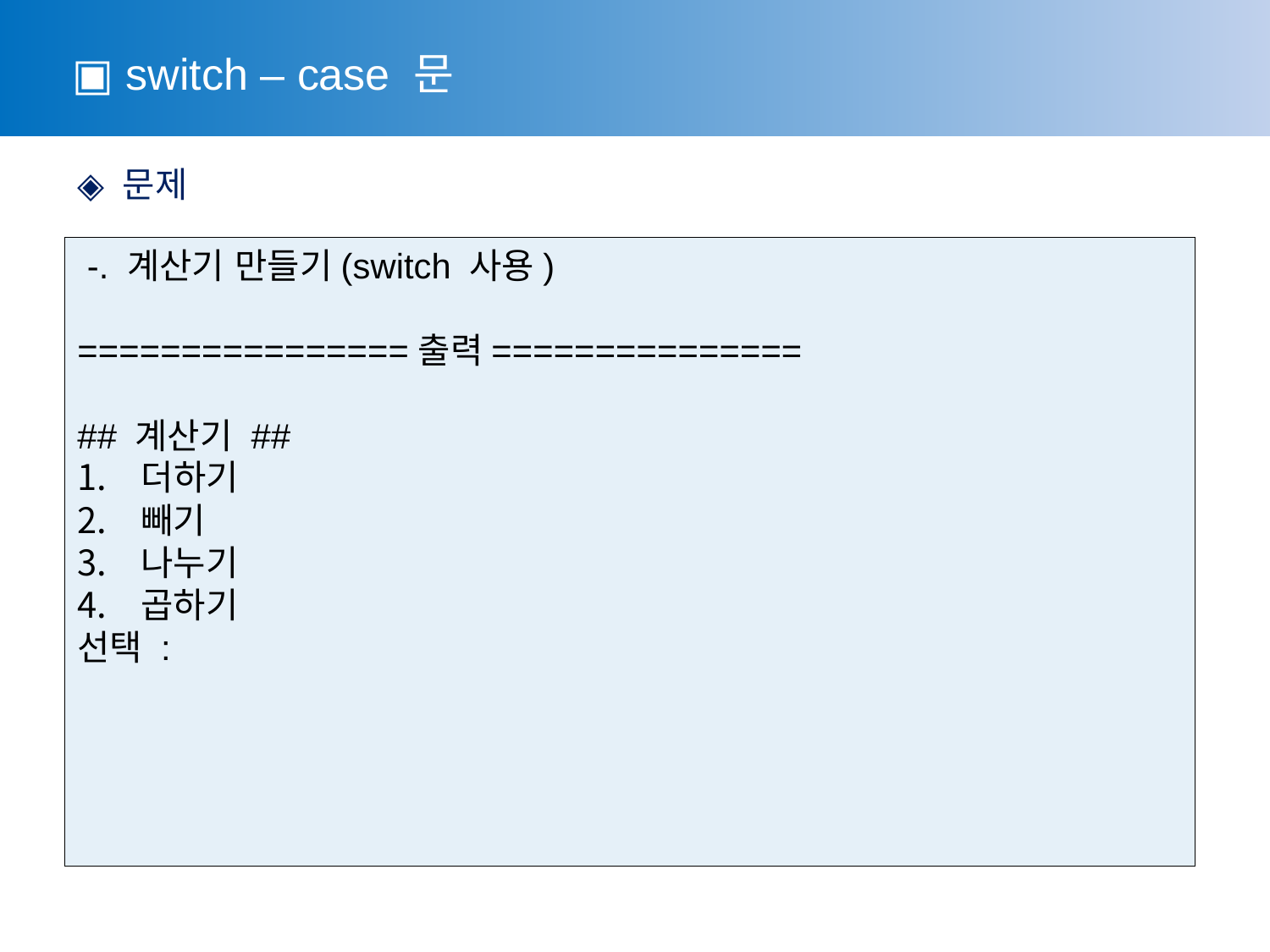

▣ switch – case 문
 ◈ 문제
 -. 계산기 만들기(switch 사용)

================출력===============

## 계산기 ##
더하기
빼기
나누기
곱하기
선택 :